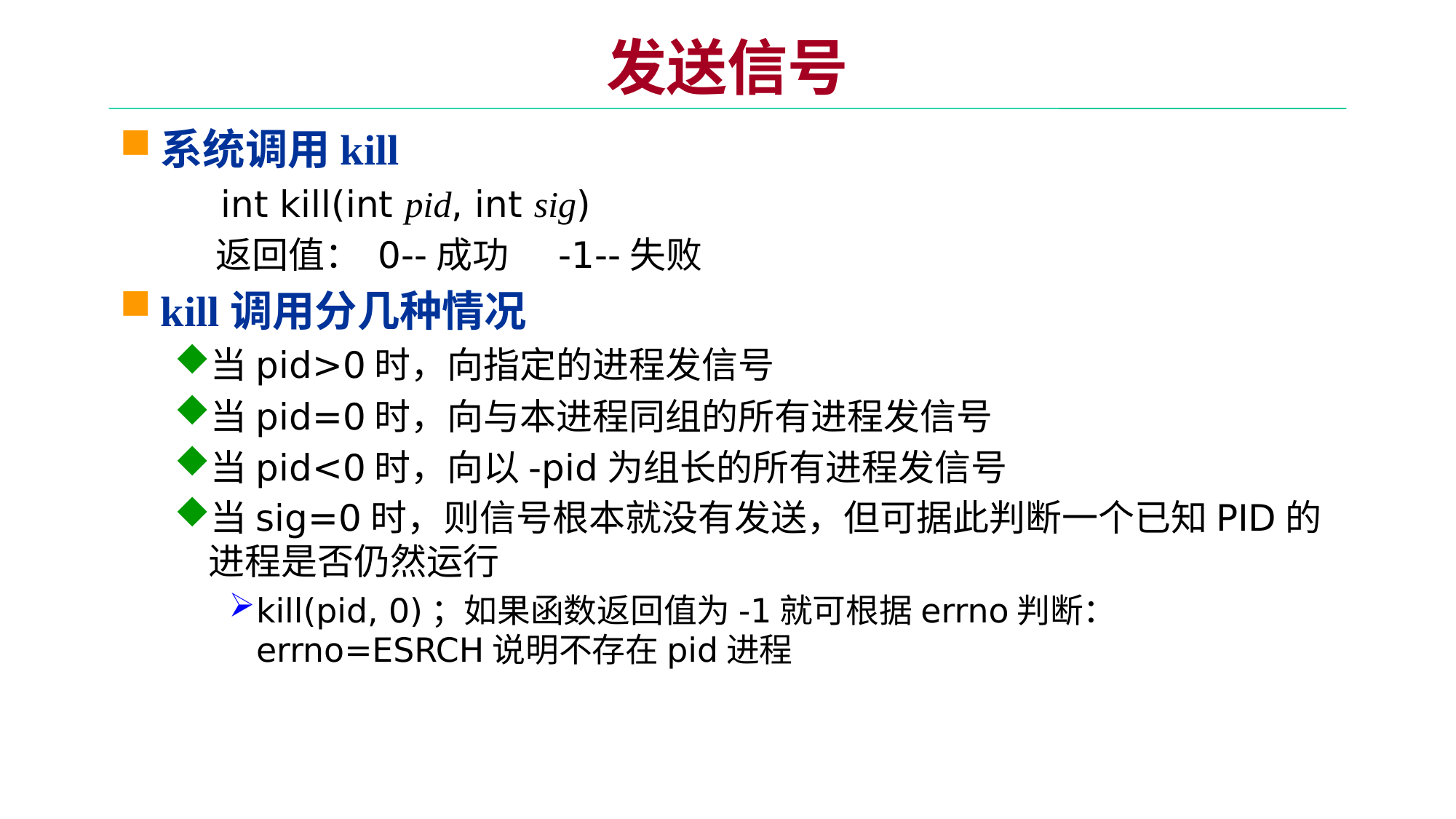

# 发送信号
系统调用kill
    int kill(int pid, int sig)
    返回值： 0--成功     -1--失败
kill调用分几种情况
当pid>0时，向指定的进程发信号
当pid=0时，向与本进程同组的所有进程发信号
当pid<0时，向以-pid为组长的所有进程发信号
当sig=0时，则信号根本就没有发送，但可据此判断一个已知PID的进程是否仍然运行
kill(pid, 0)；如果函数返回值为-1就可根据errno判断：errno=ESRCH说明不存在pid进程